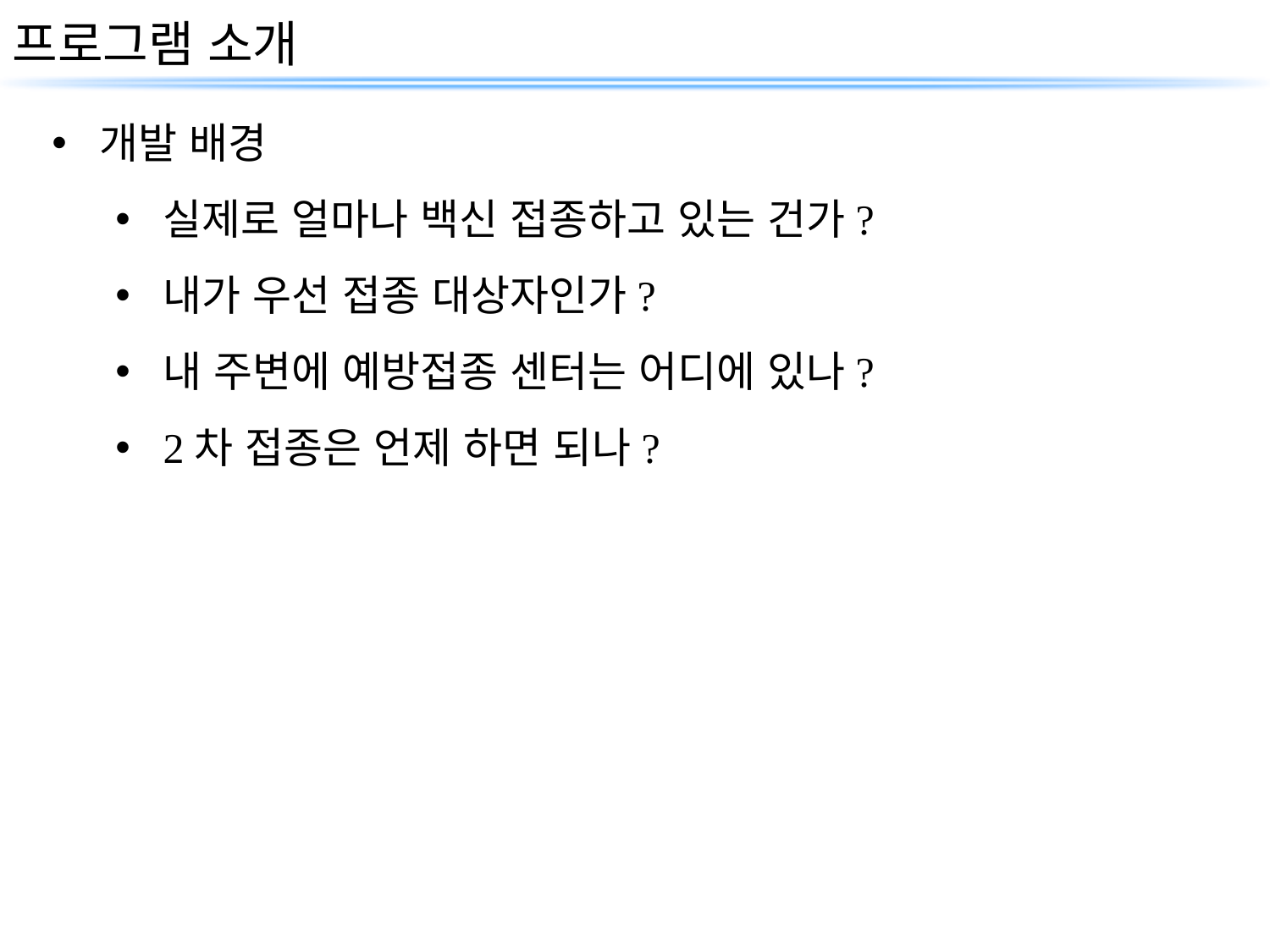

프로그램 소개
개발 배경
실제로 얼마나 백신 접종하고 있는 건가?
내가 우선 접종 대상자인가?
내 주변에 예방접종 센터는 어디에 있나?
2차 접종은 언제 하면 되나?